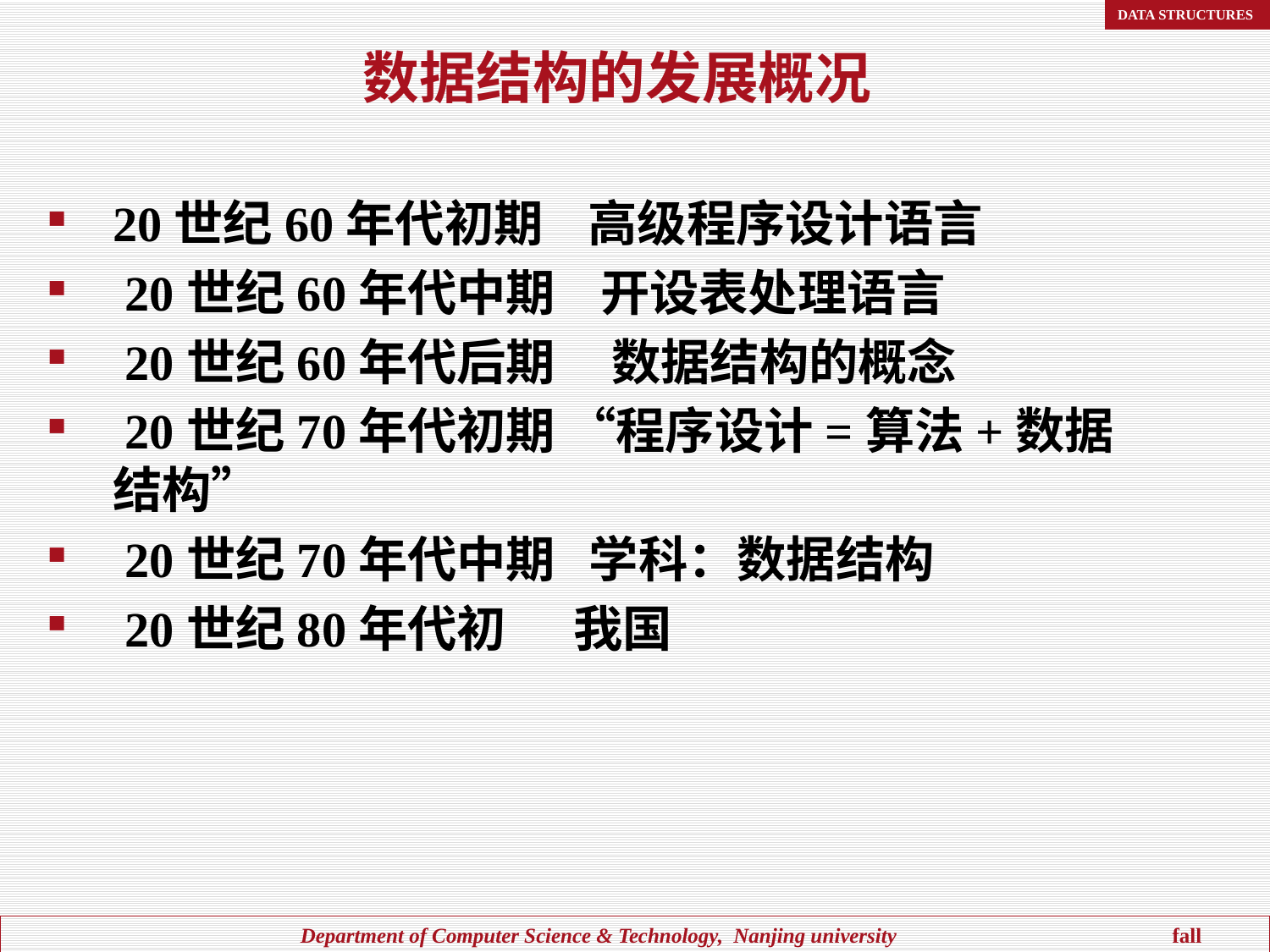

# 数据结构的发展概况
20世纪60年代初期    高级程序设计语言
 20世纪60年代中期    开设表处理语言
 20世纪60年代后期     数据结构的概念
 20世纪70年代初期 “程序设计=算法+数据结构”
 20世纪70年代中期   学科：数据结构
 20世纪80年代初      我国